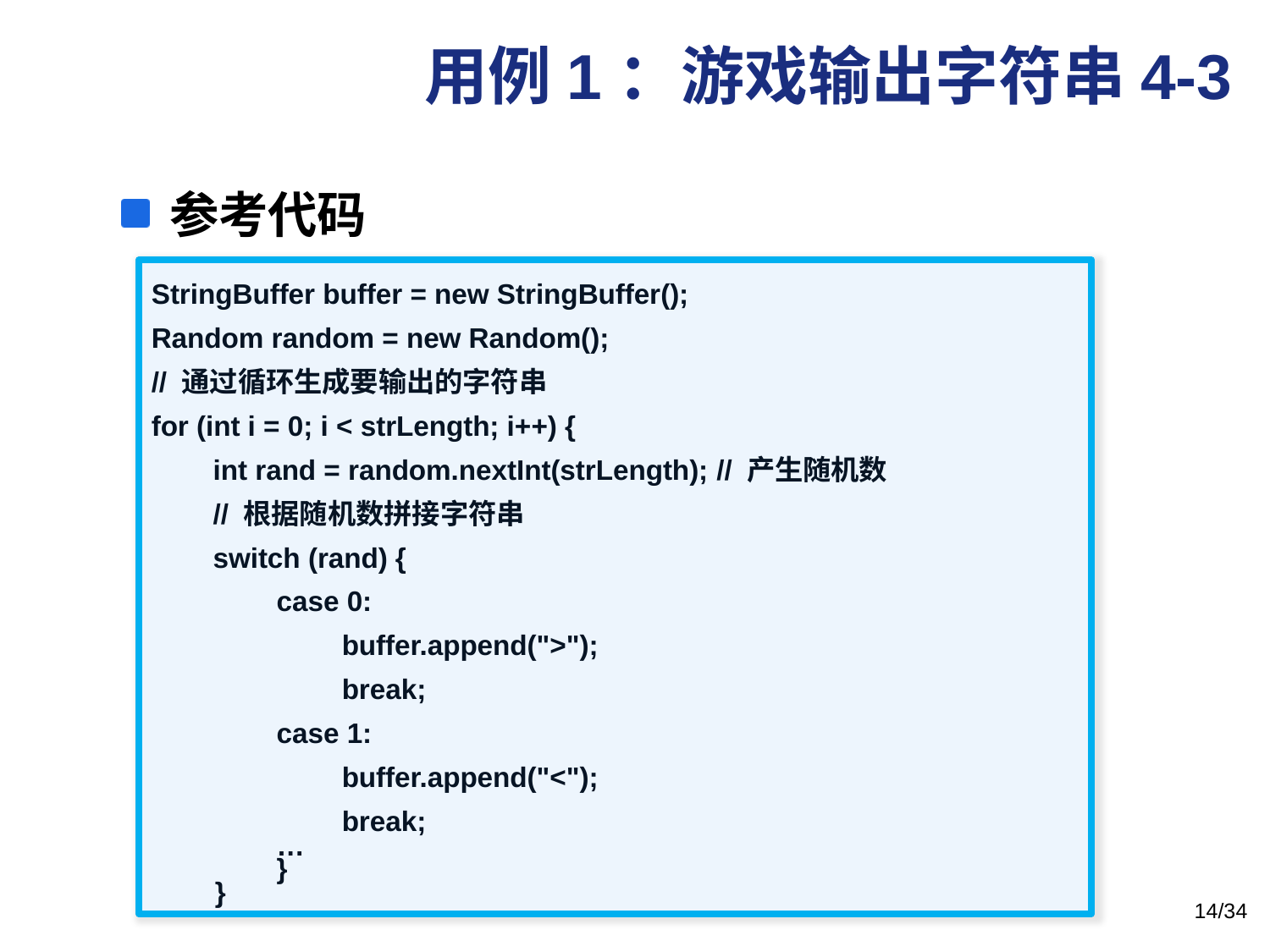

# 用例1：游戏输出字符串4-3
参考代码
StringBuffer buffer = new StringBuffer();
Random random = new Random();
// 通过循环生成要输出的字符串
for (int i = 0; i < strLength; i++) {
	int rand = random.nextInt(strLength); // 产生随机数
	// 根据随机数拼接字符串
	switch (rand) {
	case 0:
		buffer.append(">");
		break;
	case 1:
		buffer.append("<");
		break;
	…
	}
}
14/34